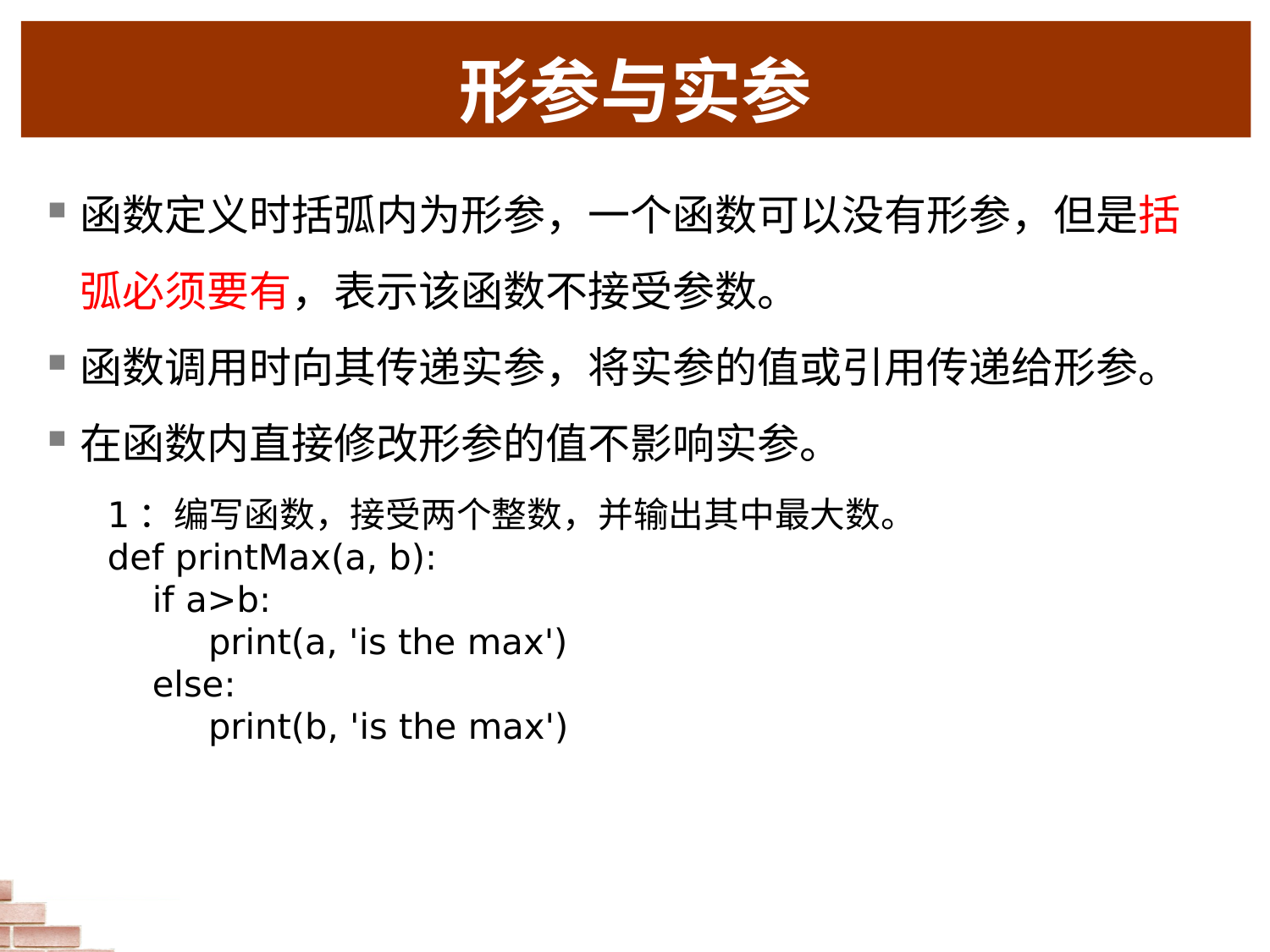

# 形参与实参
函数定义时括弧内为形参，一个函数可以没有形参，但是括弧必须要有，表示该函数不接受参数。
函数调用时向其传递实参，将实参的值或引用传递给形参。
在函数内直接修改形参的值不影响实参。
1：编写函数，接受两个整数，并输出其中最大数。
def printMax(a, b):
    if a>b:
         print(a, 'is the max')
    else:
         print(b, 'is the max')